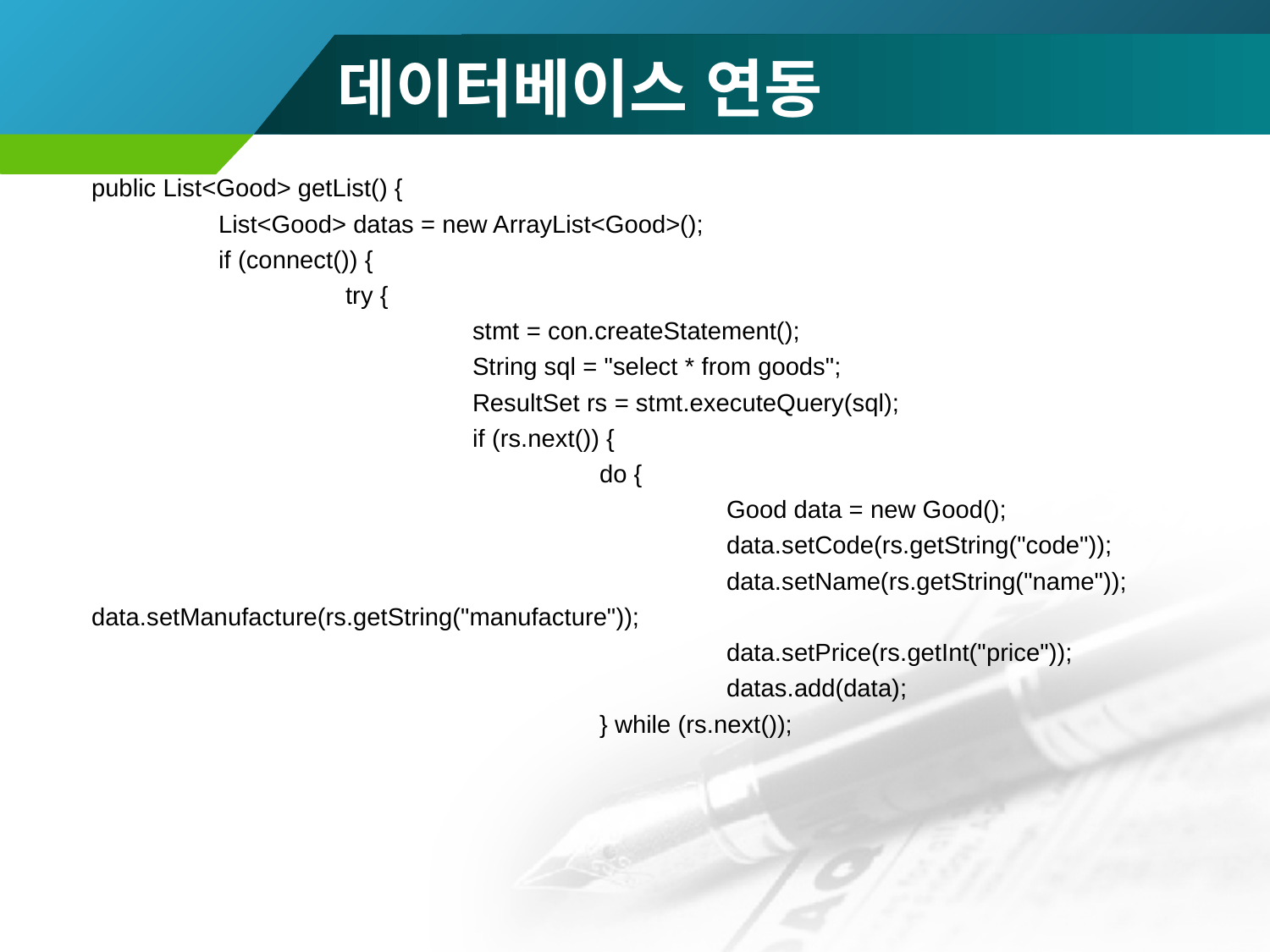

데이터베이스 연동
	public List<Good> getList() {
		List<Good> datas = new ArrayList<Good>();
		if (connect()) {
			try {
				stmt = con.createStatement();
				String sql = "select * from goods";
				ResultSet rs = stmt.executeQuery(sql);
				if (rs.next()) {
					do {
						Good data = new Good();
						data.setCode(rs.getString("code"));
						data.setName(rs.getString("name"));
	data.setManufacture(rs.getString("manufacture"));
						data.setPrice(rs.getInt("price"));
						datas.add(data);
					} while (rs.next());